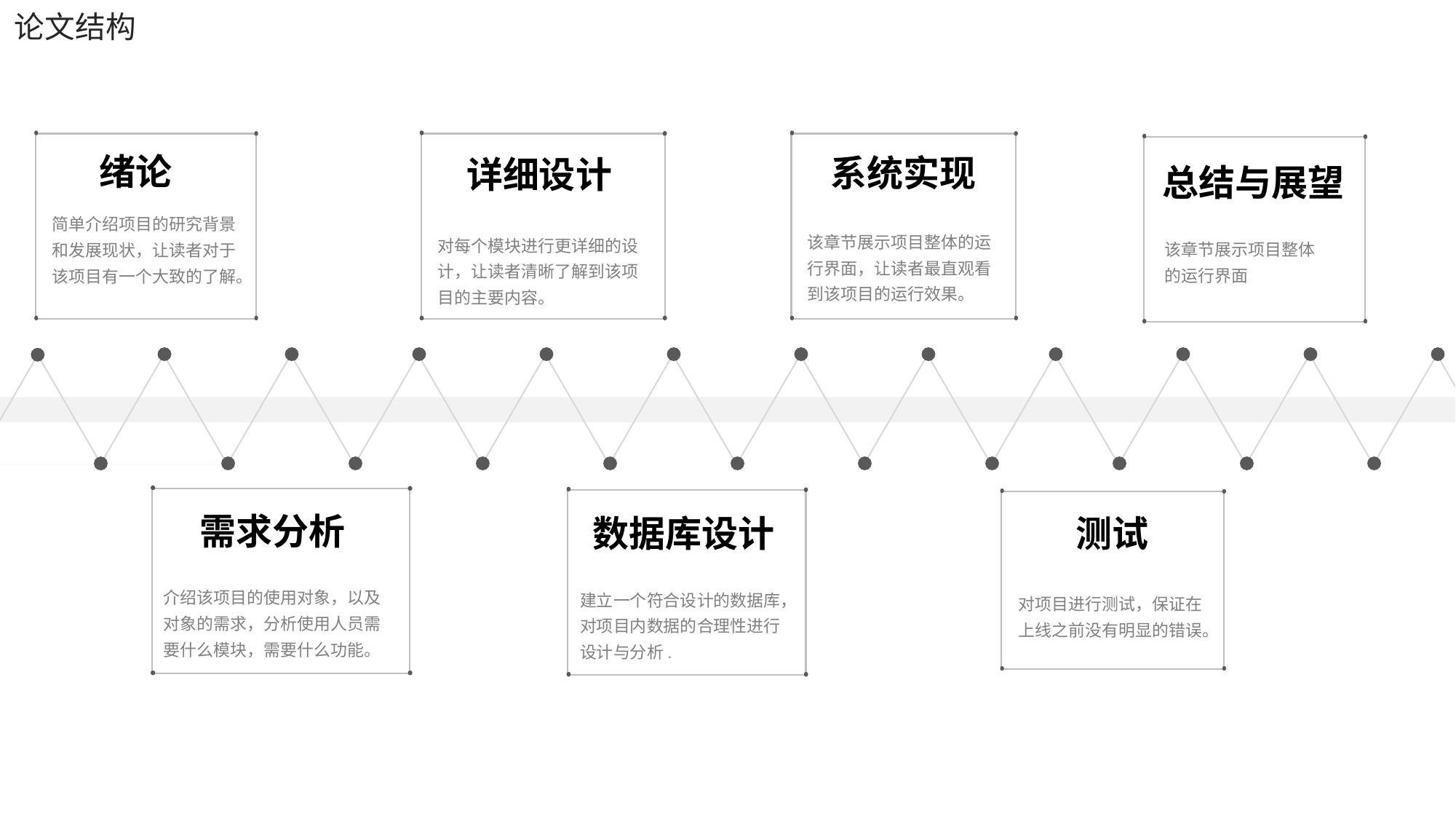

论文结构

绪论
系统实现
详细设计
总结与展望
简单介绍项目的研究背景和发展现状，让读者对于该项目有一个大致的了解。
该章节展示项目整体的运行界面，让读者最直观看到该项目的运行效果。
对每个模块进行更详细的设计，让读者清晰了解到该项目的主要内容。
该章节展示项目整体的运行界面

需求分析
测试
数据库设计
介绍该项目的使用对象，以及对象的需求，分析使用人员需要什么模块，需要什么功能。
建立一个符合设计的数据库，对项目内数据的合理性进行设计与分析.
对项目进行测试，保证在上线之前没有明显的错误。